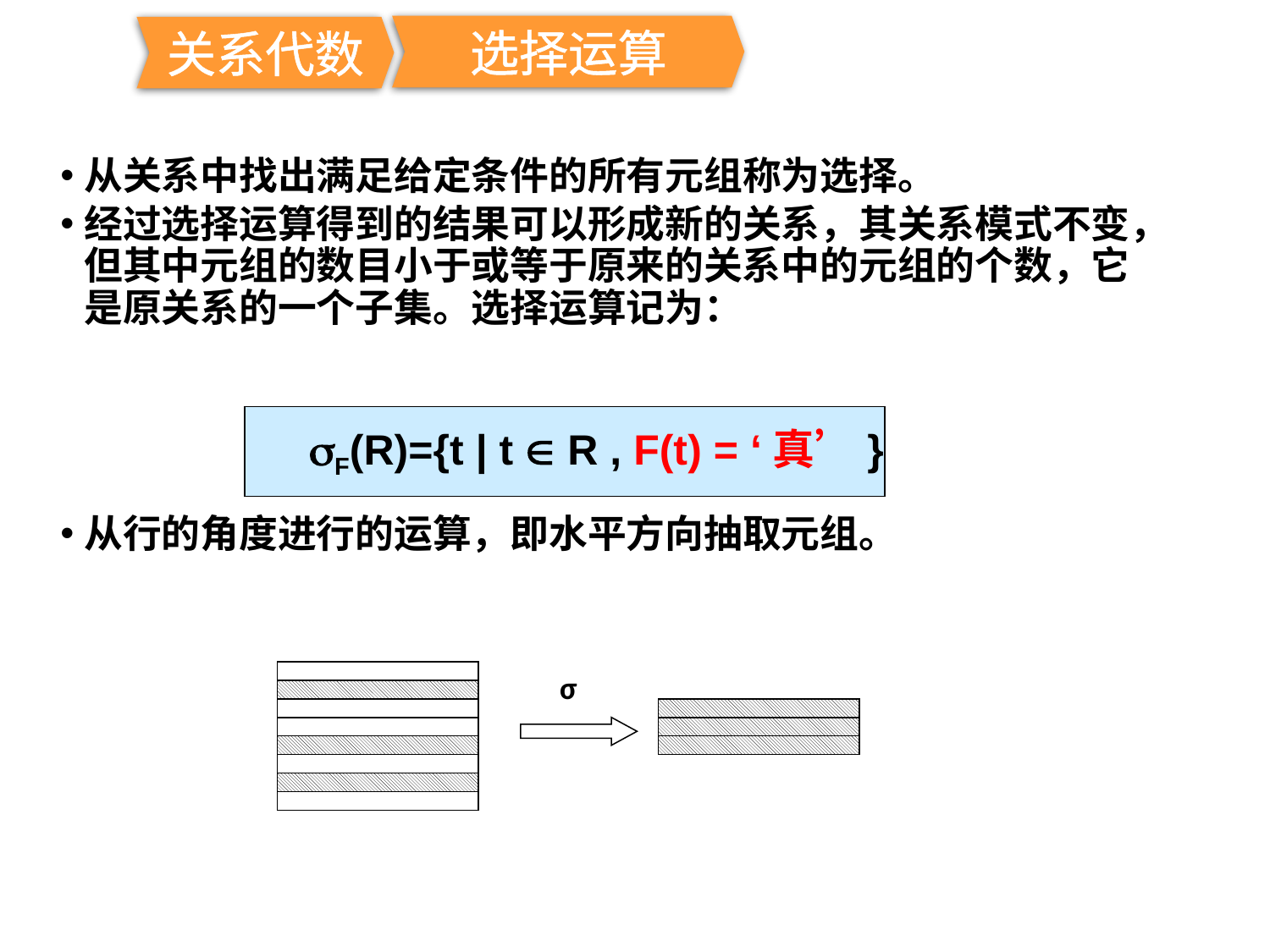

选择运算
关系代数
从关系中找出满足给定条件的所有元组称为选择。
经过选择运算得到的结果可以形成新的关系，其关系模式不变，但其中元组的数目小于或等于原来的关系中的元组的个数，它是原关系的一个子集。选择运算记为：

从行的角度进行的运算，即水平方向抽取元组。

σF(R)={t | t ∈ R , F(t) = ‘真’}

σ